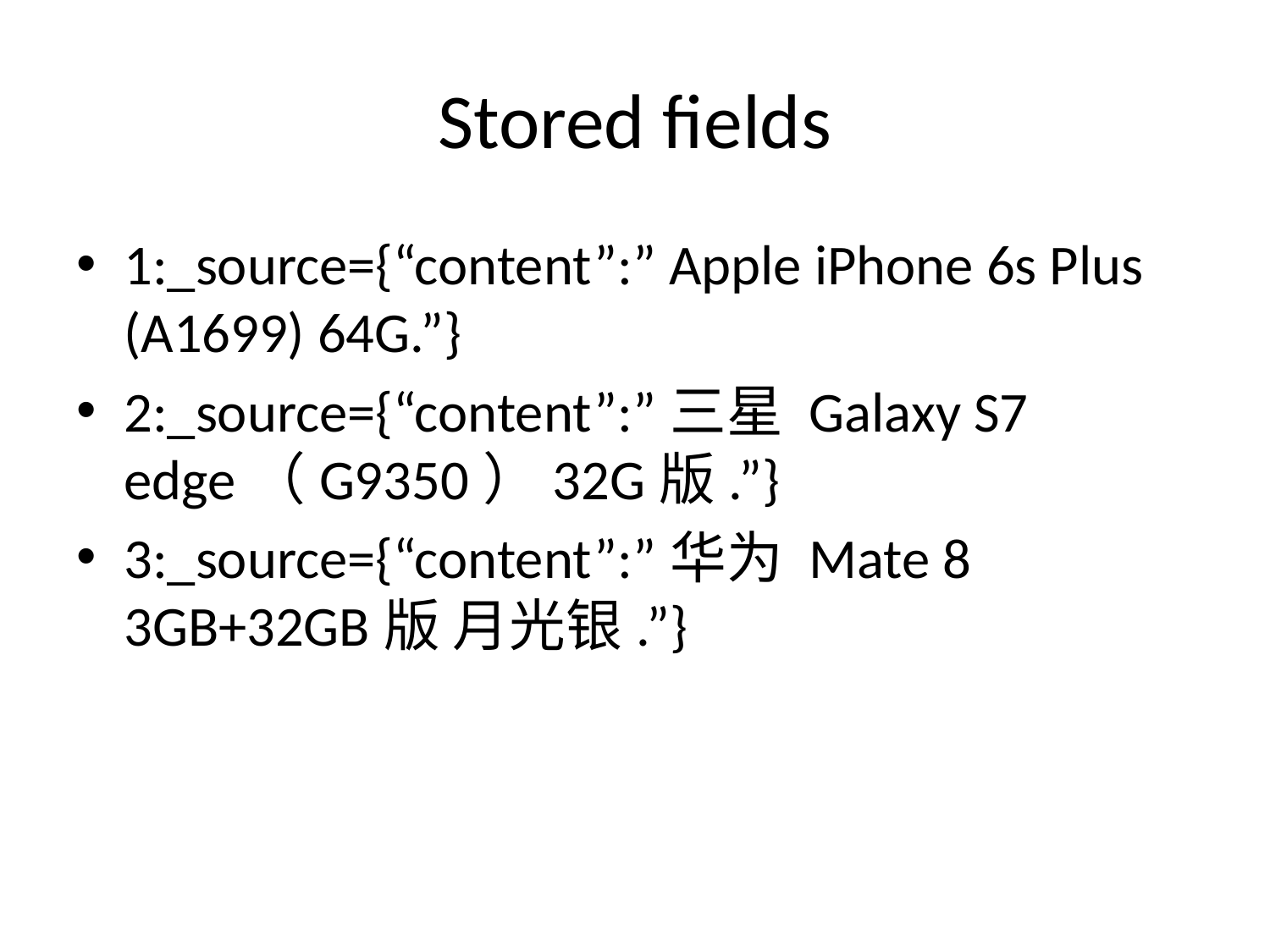

# Stored fields
1:_source={“content”:” Apple iPhone 6s Plus (A1699) 64G.”}
2:_source={“content”:”三星 Galaxy S7 edge（G9350）32G版.”}
3:_source={“content”:”华为 Mate 8 3GB+32GB版 月光银.”}